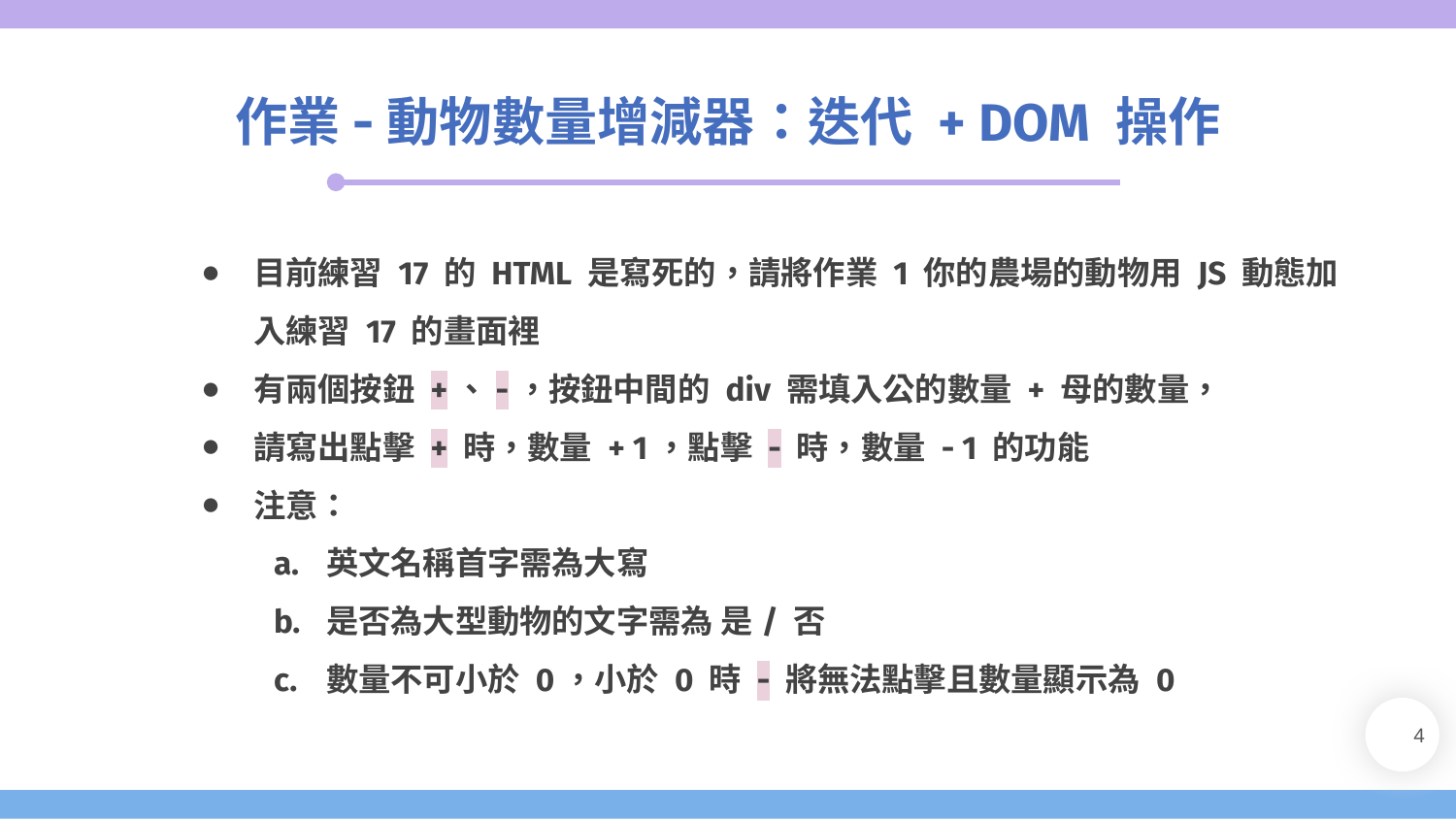

作業-動物數量增減器：迭代 + DOM 操作
目前練習 17 的 HTML 是寫死的，請將作業 1 你的農場的動物用 JS 動態加入練習 17 的畫面裡
有兩個按鈕 +、-，按鈕中間的 div 需填入公的數量 + 母的數量，
請寫出點擊 + 時，數量 + 1，點擊 - 時，數量 - 1 的功能
注意：
英文名稱首字需為大寫
是否為大型動物的文字需為 是/ 否
數量不可小於 0，小於 0 時 - 將無法點擊且數量顯示為 0

4